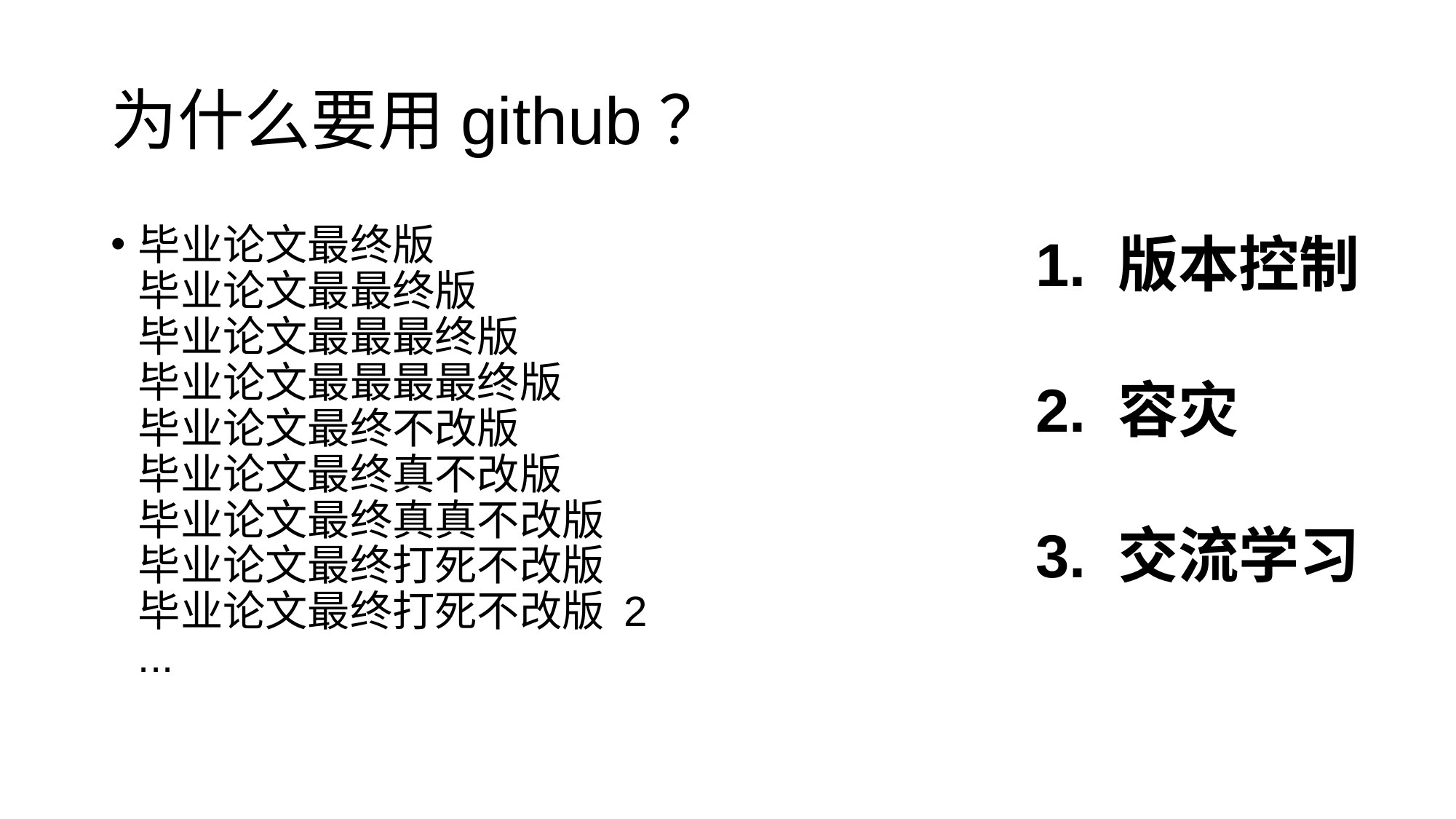

# 为什么要用github？
毕业论文最终版
毕业论文最最终版
毕业论文最最最终版
毕业论文最最最最终版
毕业论文最终不改版
毕业论文最终真不改版
毕业论文最终真真不改版
毕业论文最终打死不改版
毕业论文最终打死不改版 2
...
1. 版本控制

2. 容灾

3. 交流学习